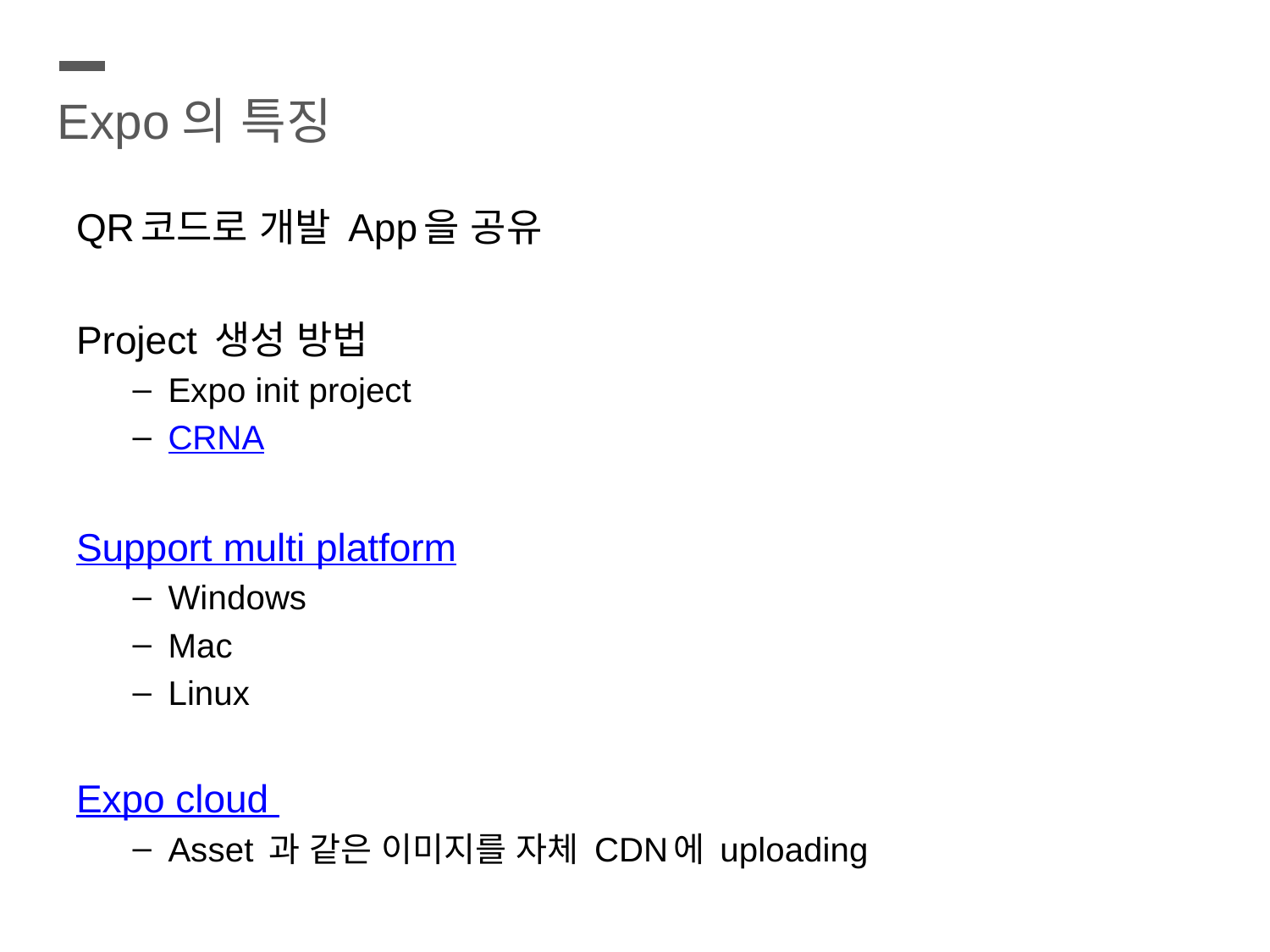

Expo의 특징
QR코드로 개발 App을 공유

Project 생성 방법
Expo init project
CRNA

Support multi platform
Windows
Mac
Linux

Expo cloud
Asset 과 같은 이미지를 자체 CDN에 uploading